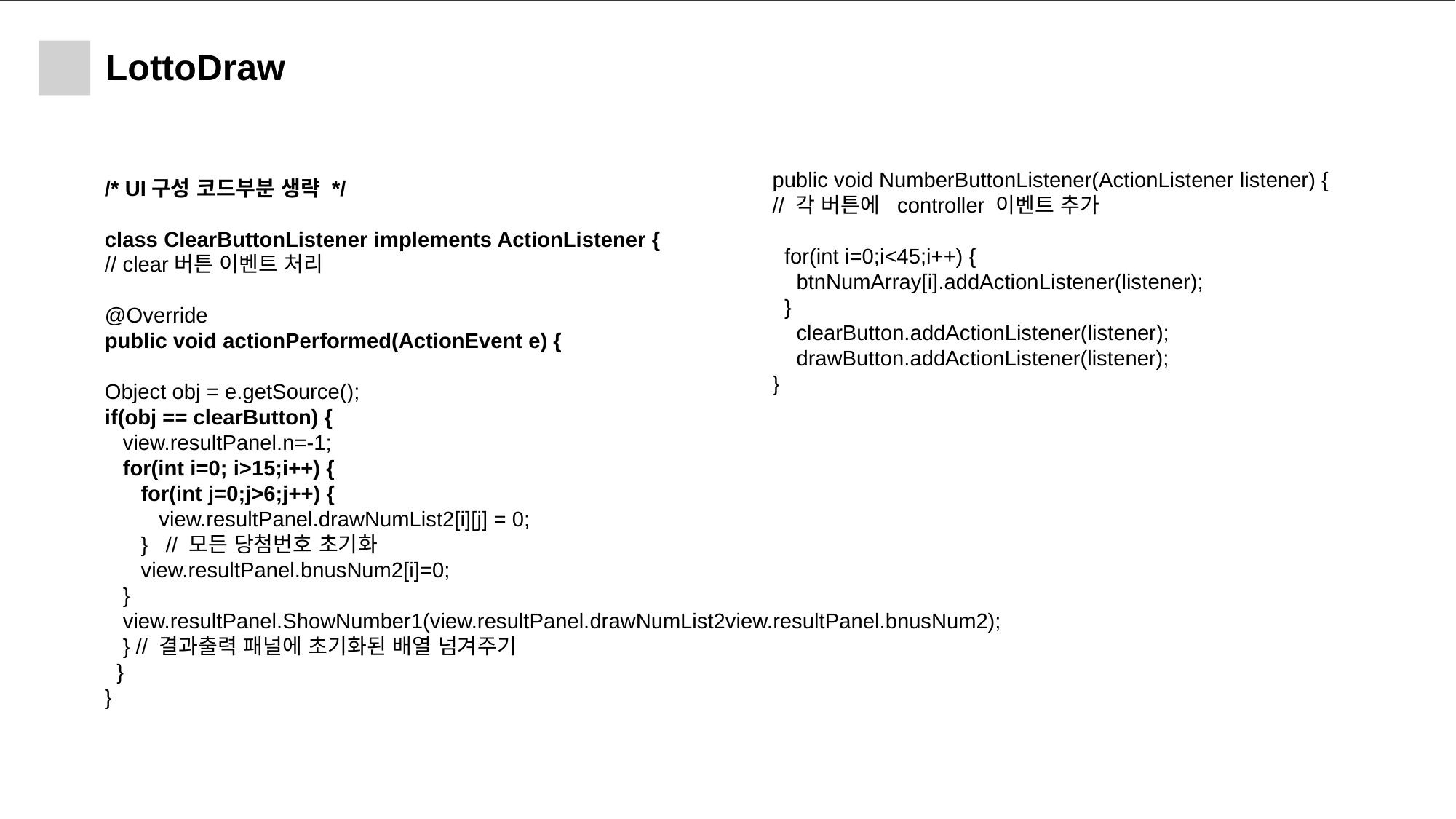

public void NumberButtonListener(ActionListener listener) {
// 각 버튼에  controller 이벤트 추가

  for(int i=0;i<45;i++) {
    btnNumArray[i].addActionListener(listener);
  }
    clearButton.addActionListener(listener);
    drawButton.addActionListener(listener);
}

LottoDraw

/* UI구성 코드부분 생략 */

class ClearButtonListener implements ActionListener {
// clear버튼 이벤트 처리

@Override
public void actionPerformed(ActionEvent e) {

Object obj = e.getSource();
if(obj == clearButton) {
   view.resultPanel.n=-1;
   for(int i=0; i>15;i++) {
      for(int j=0;j>6;j++) {
         view.resultPanel.drawNumList2[i][j] = 0;
      }   // 모든 당첨번호 초기화
      view.resultPanel.bnusNum2[i]=0;
   }
   view.resultPanel.ShowNumber1(view.resultPanel.drawNumList2view.resultPanel.bnusNum2);
   } // 결과출력 패널에 초기화된 배열 넘겨주기
  }
}